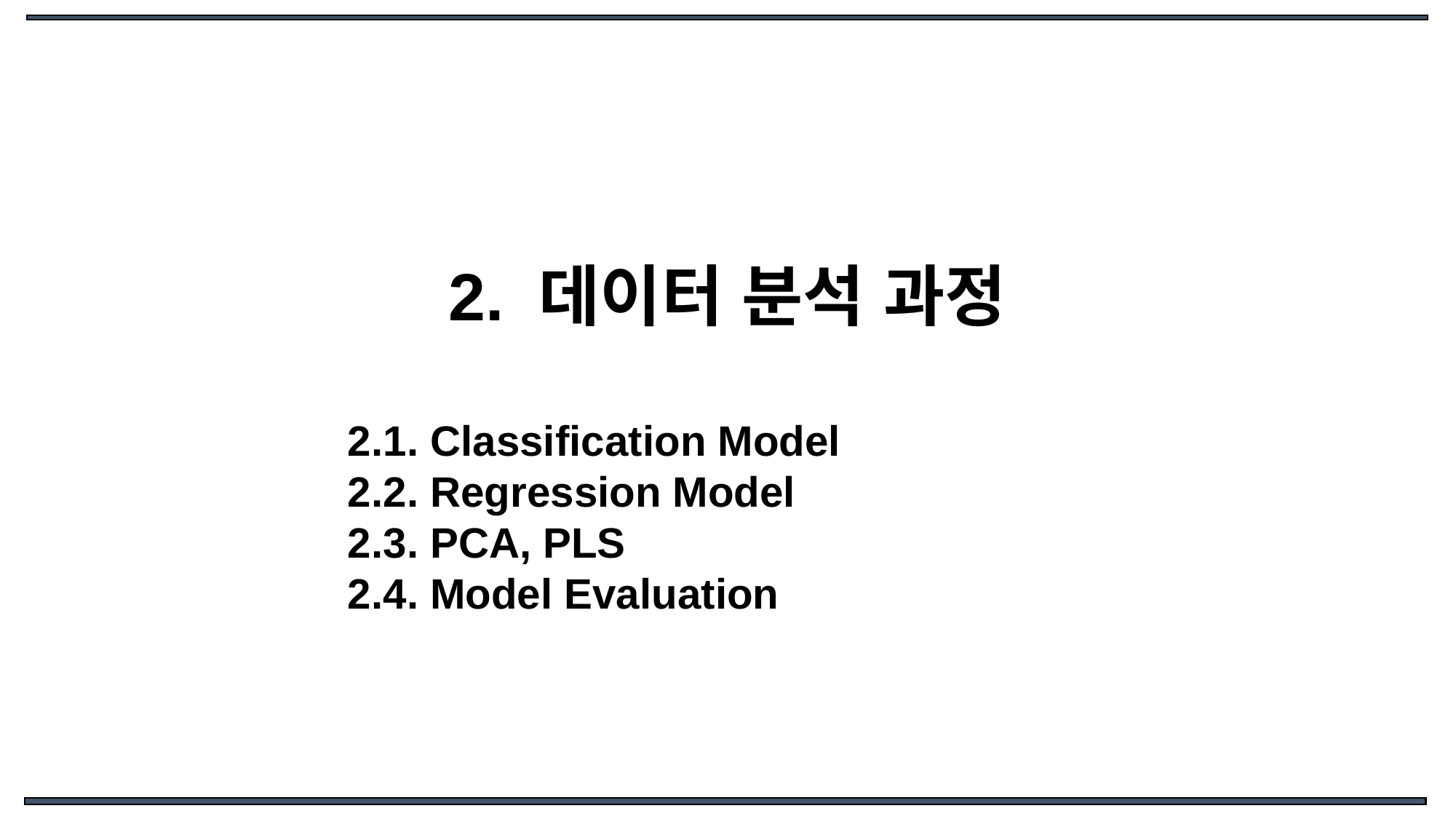

2. 데이터 분석 과정

	2.1. Classification Model
	2.2. Regression Model
	2.3. PCA, PLS
	2.4. Model Evaluation